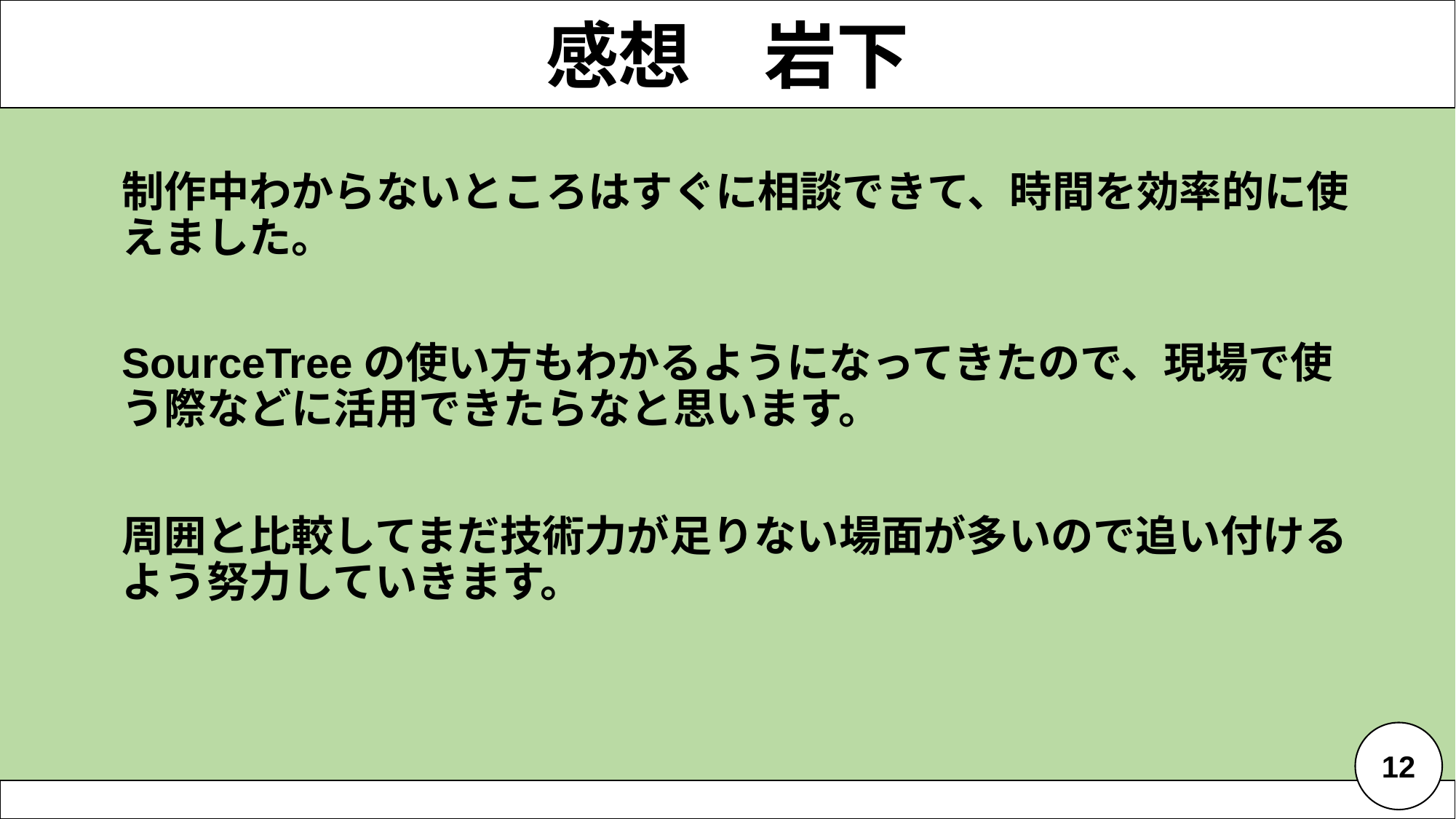

感想　岩下
制作中わからないところはすぐに相談できて、時間を効率的に使えました。

SourceTreeの使い方もわかるようになってきたので、現場で使う際などに活用できたらなと思います。

周囲と比較してまだ技術力が足りない場面が多いので追い付けるよう努力していきます。
12